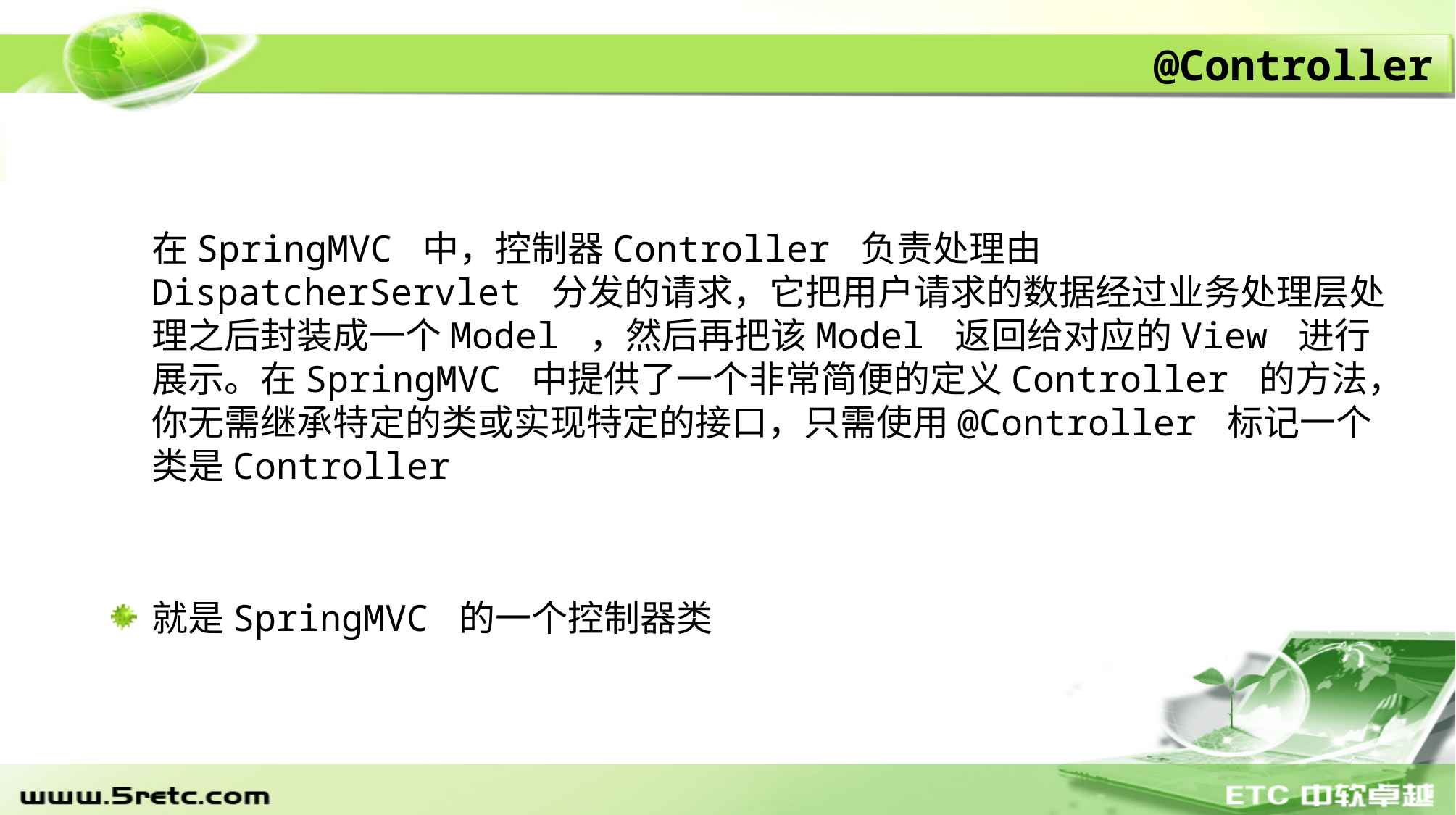

# @Controller

	在SpringMVC 中，控制器Controller 负责处理由DispatcherServlet 分发的请求，它把用户请求的数据经过业务处理层处理之后封装成一个Model ，然后再把该Model 返回给对应的View 进行展示。在SpringMVC 中提供了一个非常简便的定义Controller 的方法，你无需继承特定的类或实现特定的接口，只需使用@Controller 标记一个类是Controller

就是SpringMVC 的一个控制器类